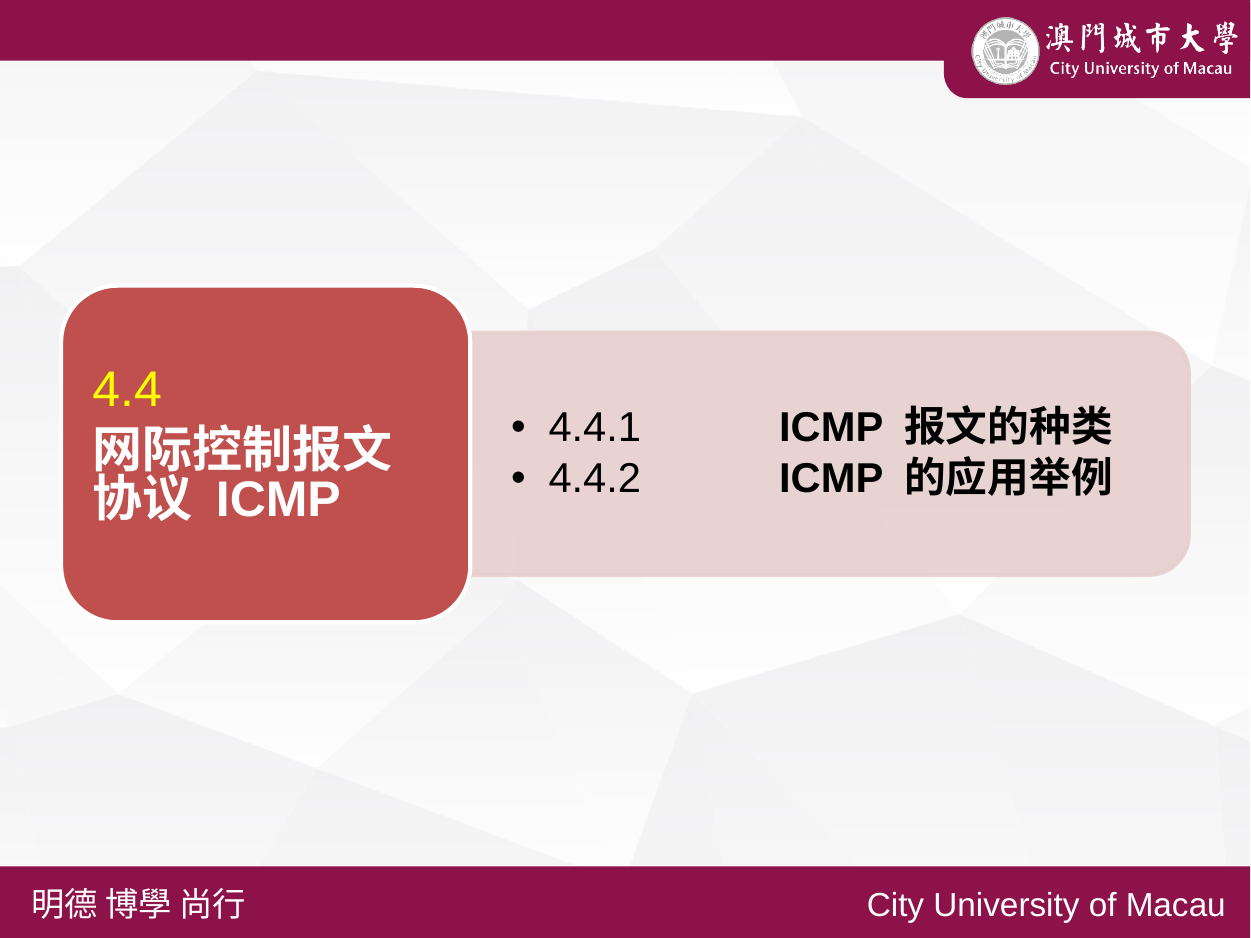

4.4
网际控制报文协议 ICMP
4.4.1            ICMP 报文的种类
4.4.2            ICMP 的应用举例